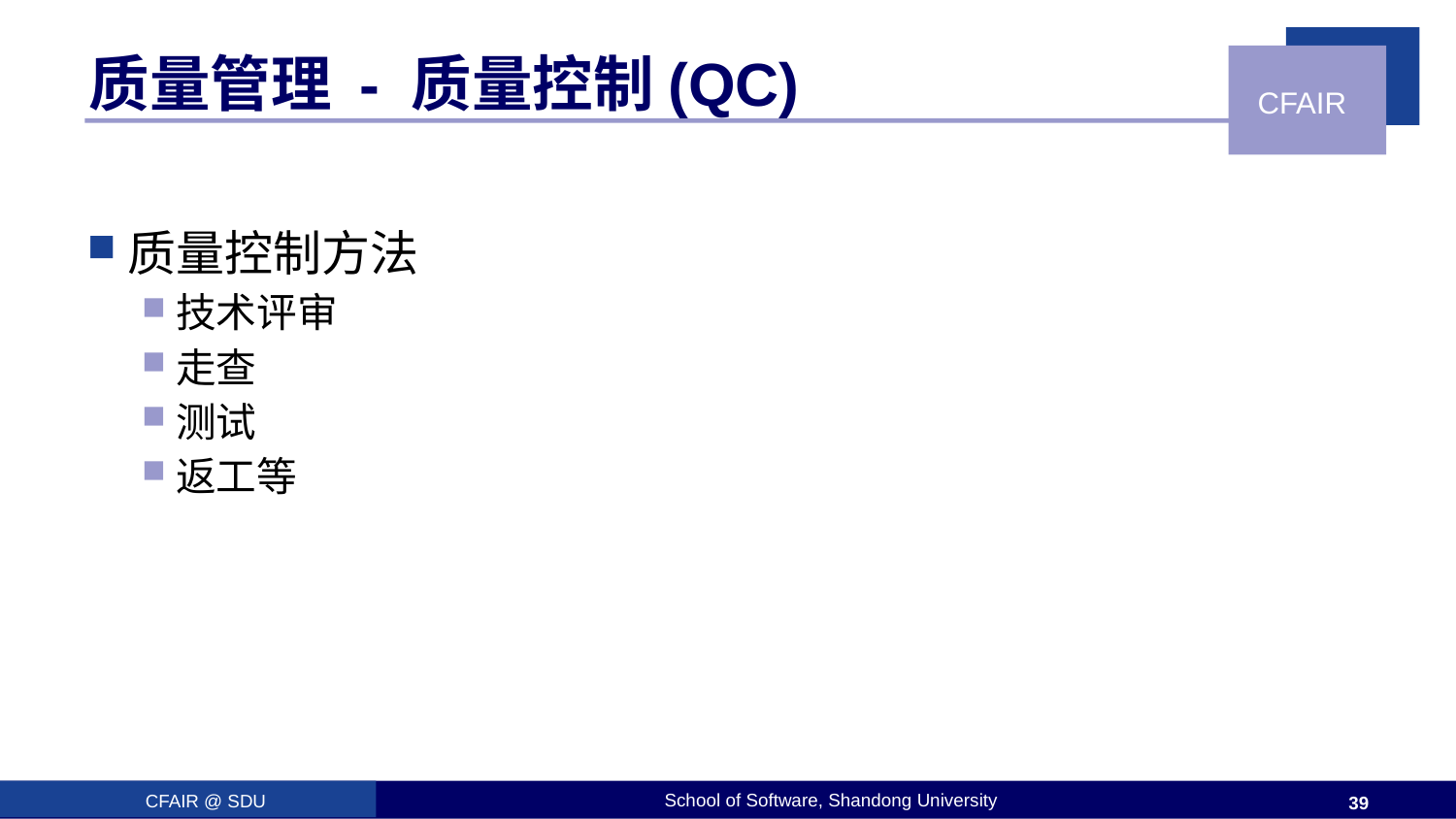

# 质量管理 - 质量控制(QC)

质量控制方法
技术评审
走查
测试
返工等